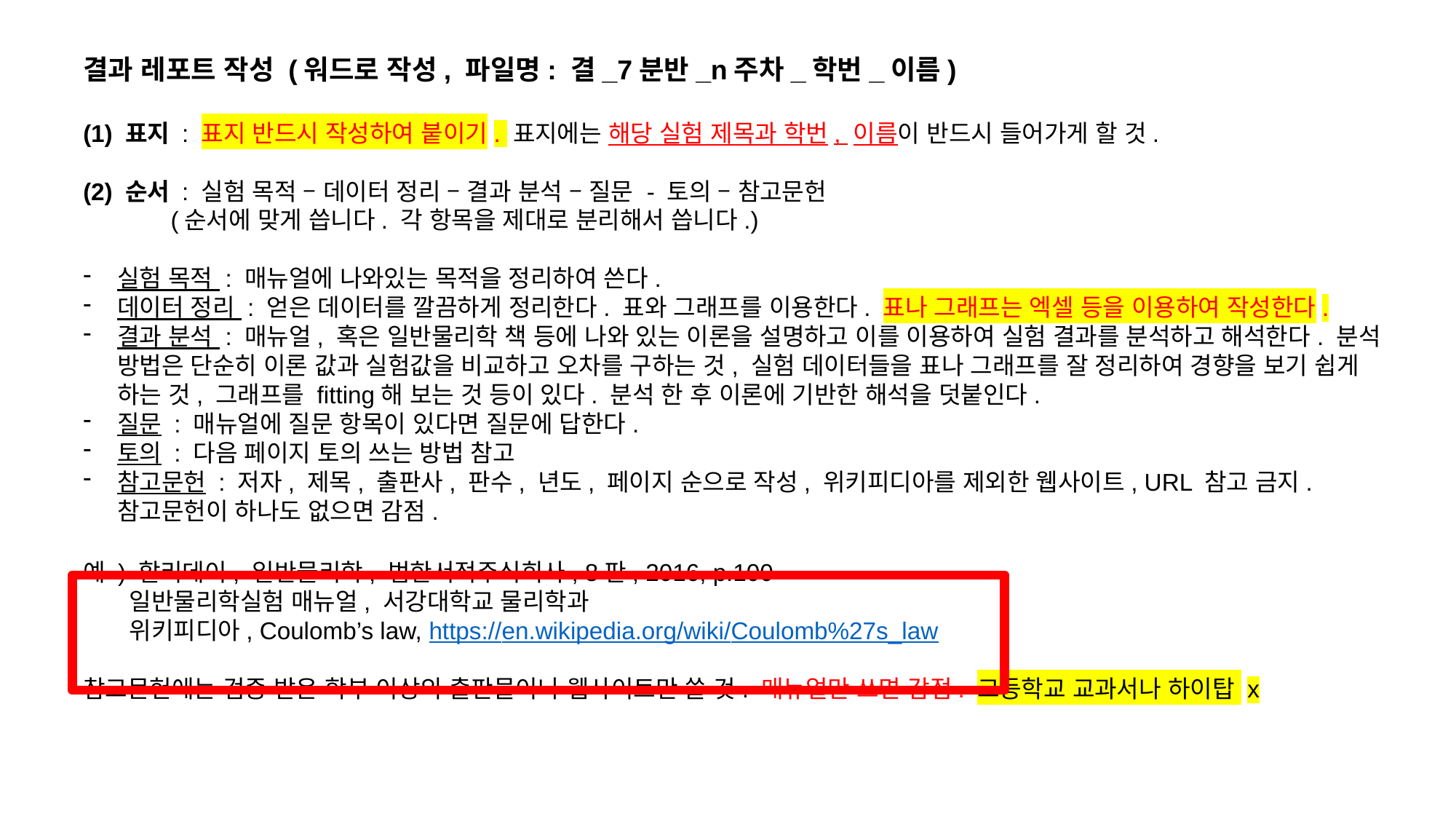

결과 레포트 작성 (워드로 작성, 파일명: 결_7분반_n주차_학번_이름)

(1) 표지 : 표지 반드시 작성하여 붙이기. 표지에는 해당 실험 제목과 학번, 이름이 반드시 들어가게 할 것.

(2) 순서 : 실험 목적 – 데이터 정리 – 결과 분석 – 질문 - 토의 – 참고문헌
             (순서에 맞게 씁니다. 각 항목을 제대로 분리해서 씁니다.)

실험 목적 : 매뉴얼에 나와있는 목적을 정리하여 쓴다.
데이터 정리 : 얻은 데이터를 깔끔하게 정리한다. 표와 그래프를 이용한다. 표나 그래프는 엑셀 등을 이용하여 작성한다.
결과 분석 : 매뉴얼, 혹은 일반물리학 책 등에 나와 있는 이론을 설명하고 이를 이용하여 실험 결과를 분석하고 해석한다. 분석 방법은 단순히 이론 값과 실험값을 비교하고 오차를 구하는 것, 실험 데이터들을 표나 그래프를 잘 정리하여 경향을 보기 쉽게 하는 것, 그래프를 fitting해 보는 것 등이 있다. 분석 한 후 이론에 기반한 해석을 덧붙인다.
질문 : 매뉴얼에 질문 항목이 있다면 질문에 답한다.
토의 : 다음 페이지 토의 쓰는 방법 참고
참고문헌 : 저자, 제목, 출판사, 판수, 년도, 페이지 순으로 작성, 위키피디아를 제외한 웹사이트, URL 참고 금지. 참고문헌이 하나도 없으면 감점.

예 ) 할리데이, 일반물리학, 범한서적주식회사, 8판, 2016, p.100
      일반물리학실험 매뉴얼, 서강대학교 물리학과
      위키피디아, Coulomb’s law, https://en.wikipedia.org/wiki/Coulomb%27s_law

참고문헌에는 검증 받은 학부 이상의 출판물이나 웹사이트만 쓸 것. 매뉴얼만 쓰면 감점. 고등학교 교과서나 하이탑 x